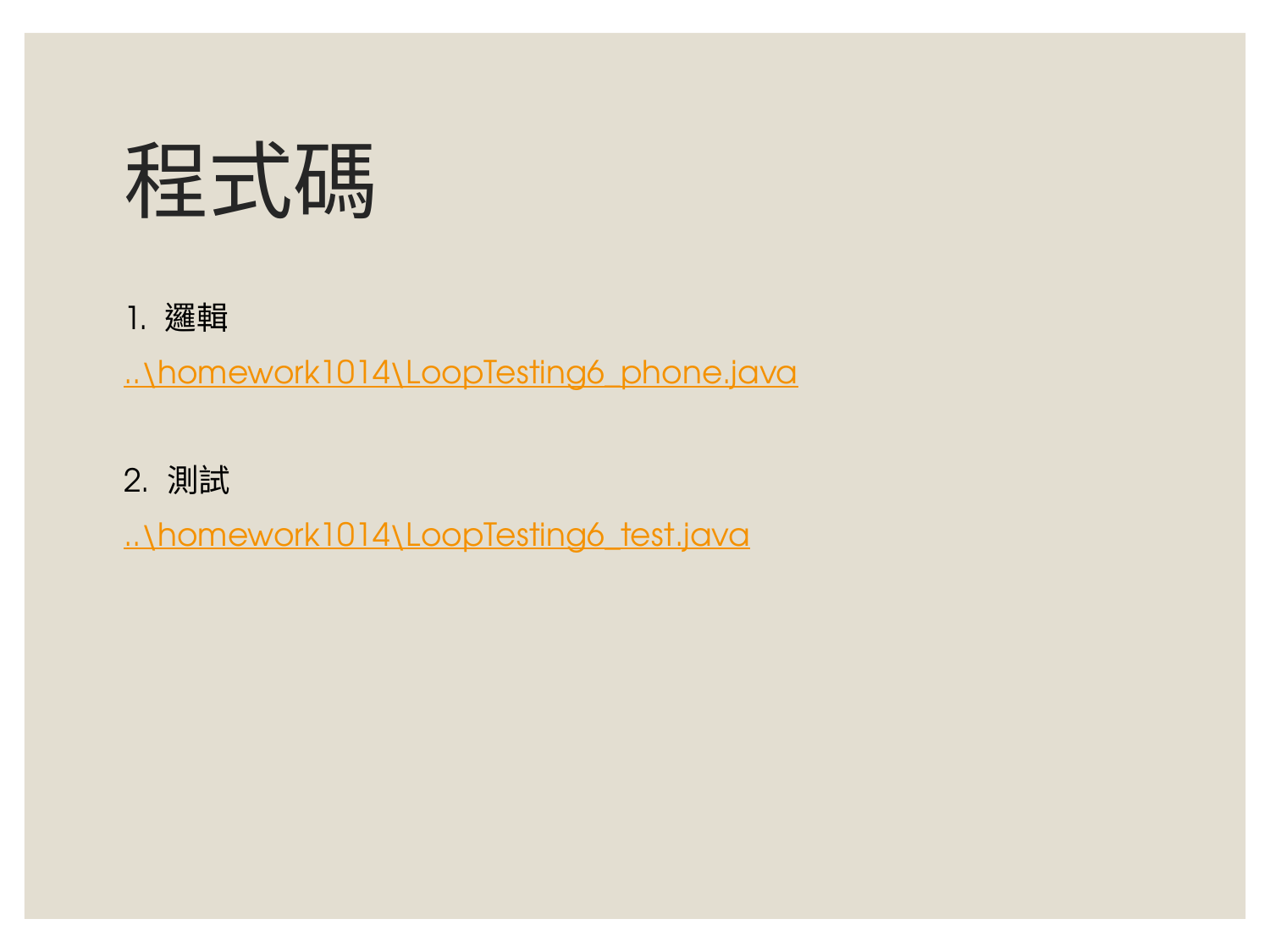

# 程式碼
1. 邏輯
..\homework1014\LoopTesting6_phone.java

2. 測試
..\homework1014\LoopTesting6_test.java